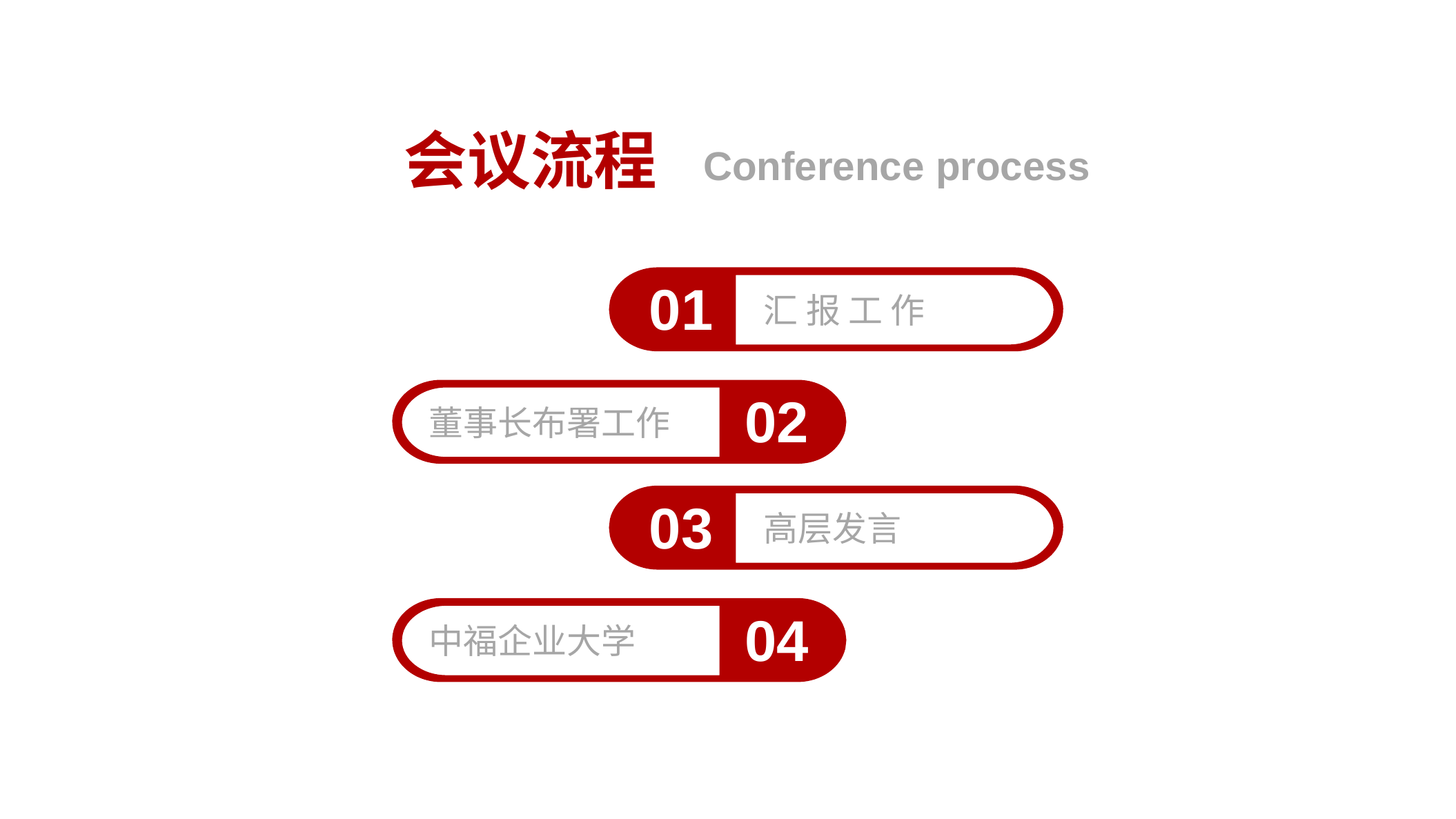

会议流程
Conference process
汇 报 工 作
01
董事长布署工作
02
高层发言
03
中福企业大学
04